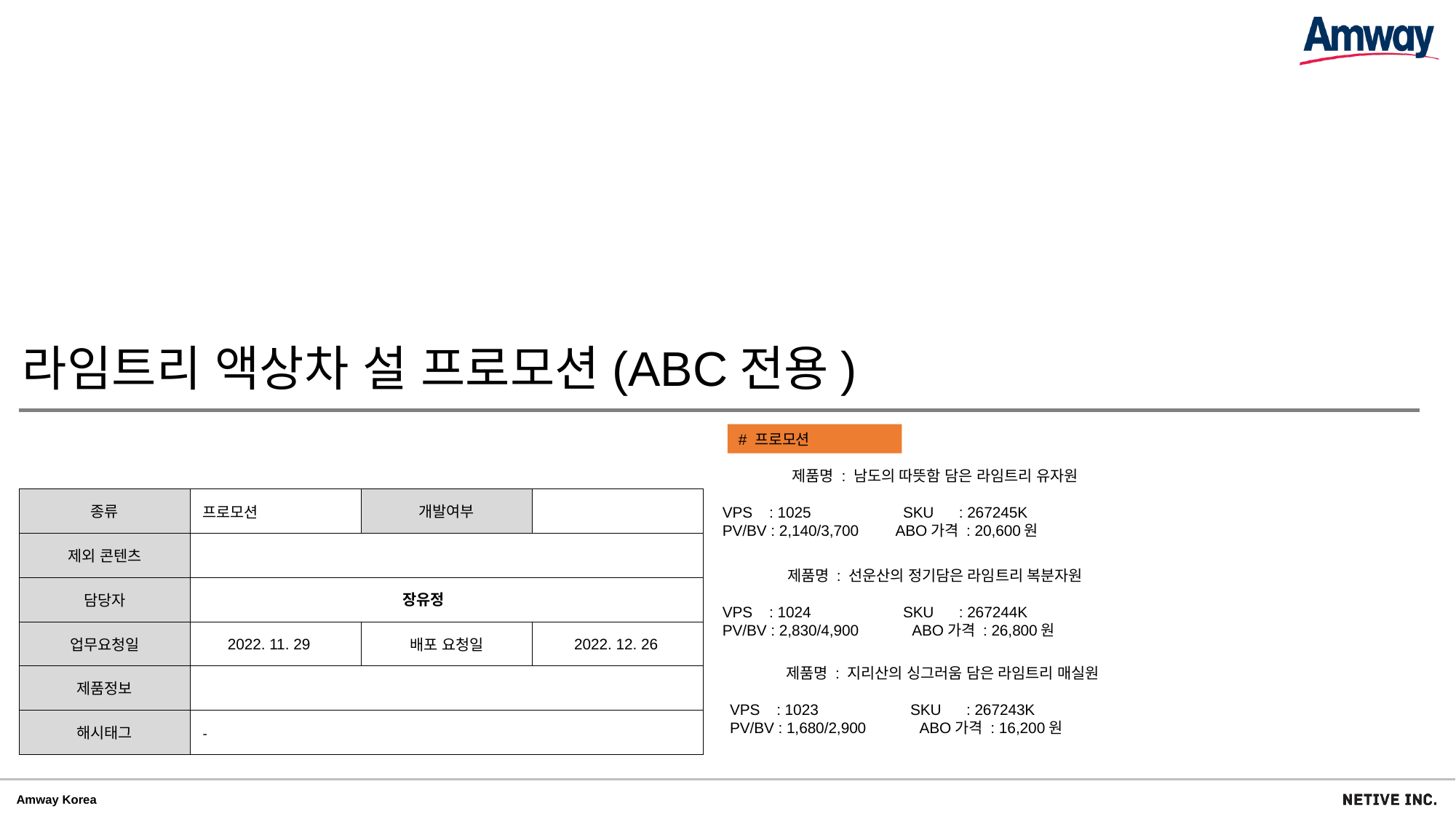

라임트리 액상차 설 프로모션(ABC전용)
# 프로모션
제품명 : 남도의 따뜻함 담은 라임트리 유자원

VPS    : 1025                      SKU      : 267245K
PV/BV : 2,140/3,700         ABO가격 : 20,600원
프로모션
제품명 : 선운산의 정기담은 라임트리 복분자원

VPS    : 1024                      SKU      : 267244K
PV/BV : 2,830/4,900             ABO가격 : 26,800원
장유정
2022. 12. 26
2022. 11. 29
제품명 : 지리산의 싱그러움 담은 라임트리 매실원

VPS    : 1023                      SKU      : 267243K
PV/BV : 1,680/2,900             ABO가격 : 16,200원
-